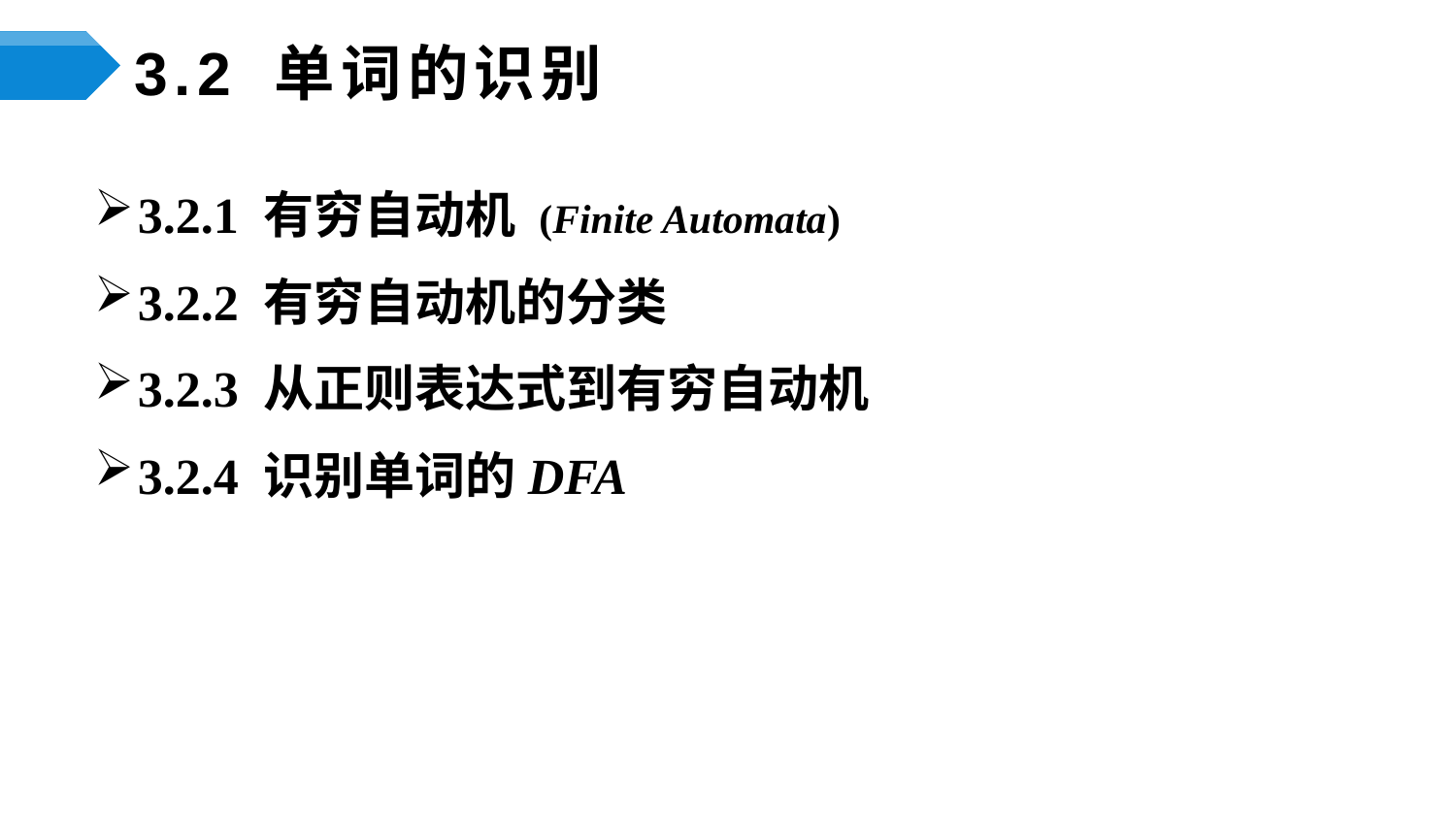

# 3.2 单词的识别
3.2.1 有穷自动机 (Finite Automata)
3.2.2 有穷自动机的分类
3.2.3 从正则表达式到有穷自动机
3.2.4 识别单词的DFA